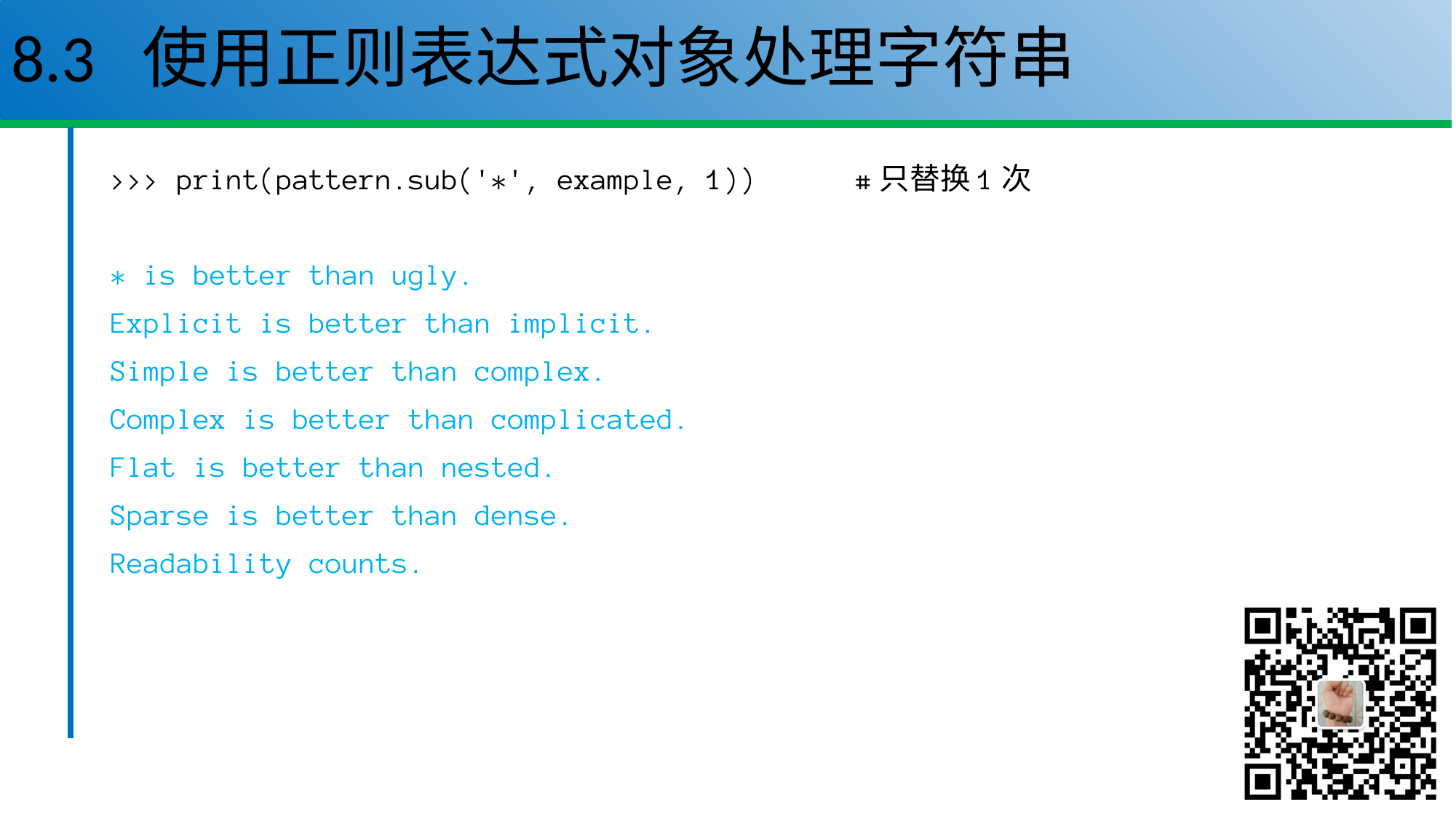

# 8.3  使用正则表达式对象处理字符串
>>> print(pattern.sub('*', example, 1))      #只替换1次

* is better than ugly.
Explicit is better than implicit.
Simple is better than complex.
Complex is better than complicated.
Flat is better than nested.
Sparse is better than dense.
Readability counts.
30